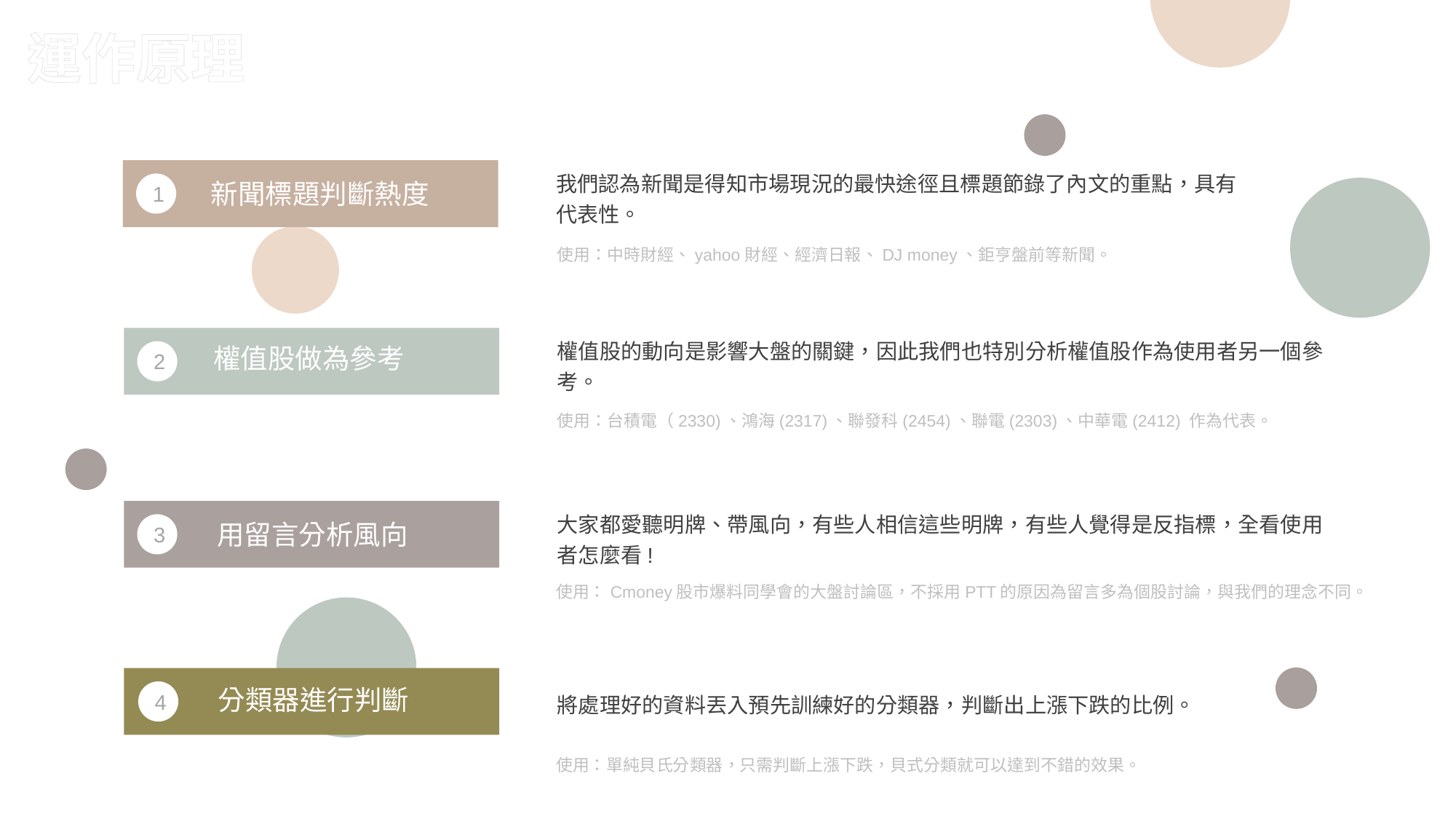

運作原理

我們認為新聞是得知市場現況的最快途徑且標題節錄了內文的重點，具有代表性。

新聞標題判斷熱度
1

使用：中時財經、yahoo財經、經濟日報、DJ money、鉅亨盤前等新聞。
權值股的動向是影響大盤的關鍵，因此我們也特別分析權值股作為使用者另一個參考。

權值股做為參考
2
使用：台積電（2330)、鴻海(2317)、聯發科(2454)、聯電(2303)、中華電(2412) 作為代表。

用留言分析風向
3
大家都愛聽明牌、帶風向，有些人相信這些明牌，有些人覺得是反指標，全看使用者怎麼看!
使用：Cmoney股市爆料同學會的大盤討論區，不採用PTT的原因為留言多為個股討論，與我們的理念不同。

分類器進行判斷
4
將處理好的資料丟入預先訓練好的分類器，判斷出上漲下跌的比例。
使用：單純貝氏分類器，只需判斷上漲下跌，貝式分類就可以達到不錯的效果。